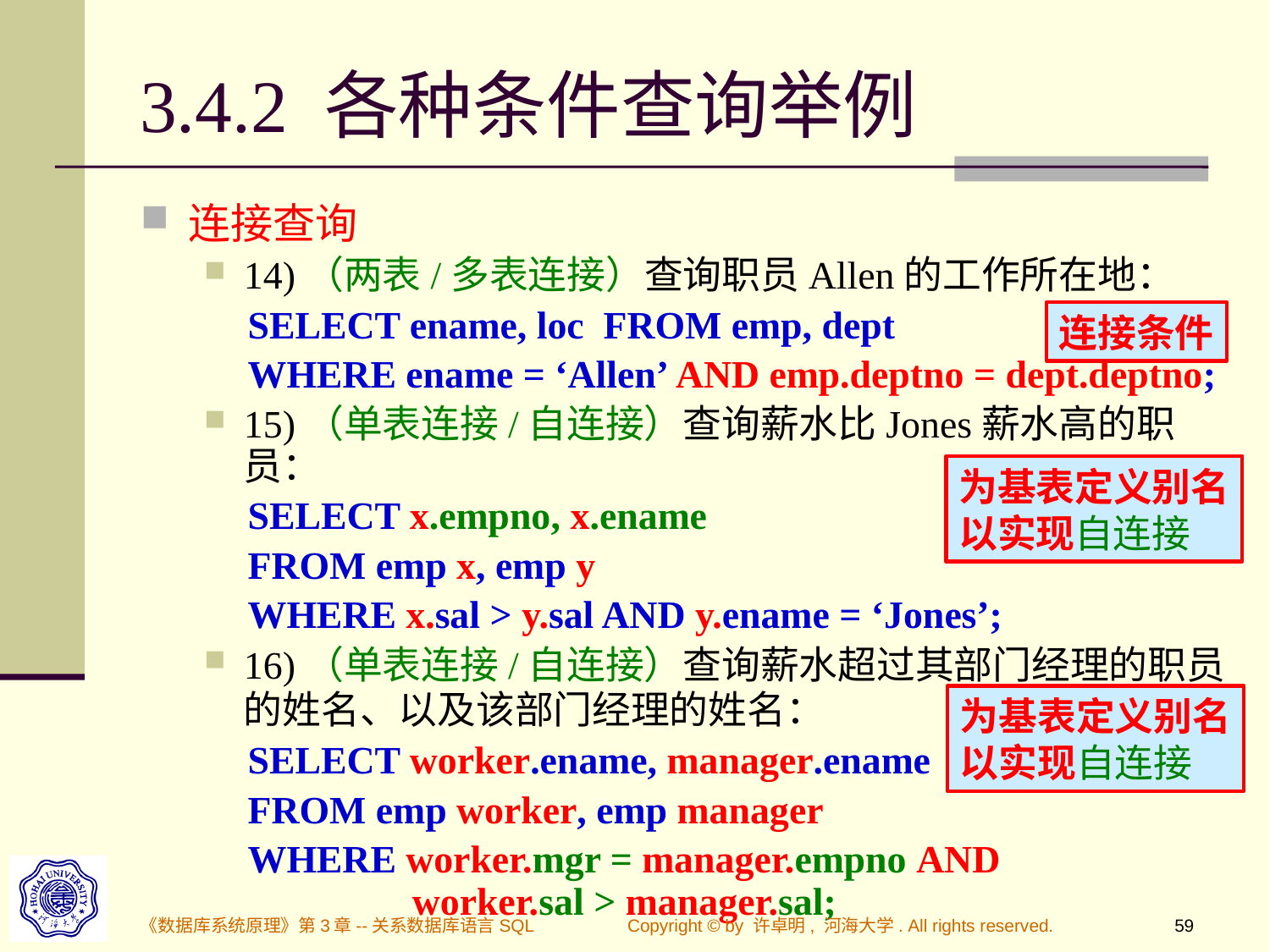

# 3.4.2 各种条件查询举例
连接查询
14)（两表/多表连接）查询职员Allen的工作所在地：
           SELECT ename, loc  FROM emp, dept
           WHERE ename = ‘Allen’ AND emp.deptno = dept.deptno;
15)（单表连接/自连接）查询薪水比Jones薪水高的职员：
           SELECT x.empno, x.ename
           FROM emp x, emp y
           WHERE x.sal > y.sal AND y.ename = ‘Jones’;
16)（单表连接/自连接）查询薪水超过其部门经理的职员的姓名、以及该部门经理的姓名：
           SELECT worker.ename, manager.ename
           FROM emp worker, emp manager
           WHERE worker.mgr = manager.empno AND
                       worker.sal > manager.sal;
连接条件
为基表定义别名
以实现自连接
为基表定义别名
以实现自连接
《数据库系统原理》第3章--关系数据库语言SQL
Copyright © by 许卓明, 河海大学. All rights reserved.
59